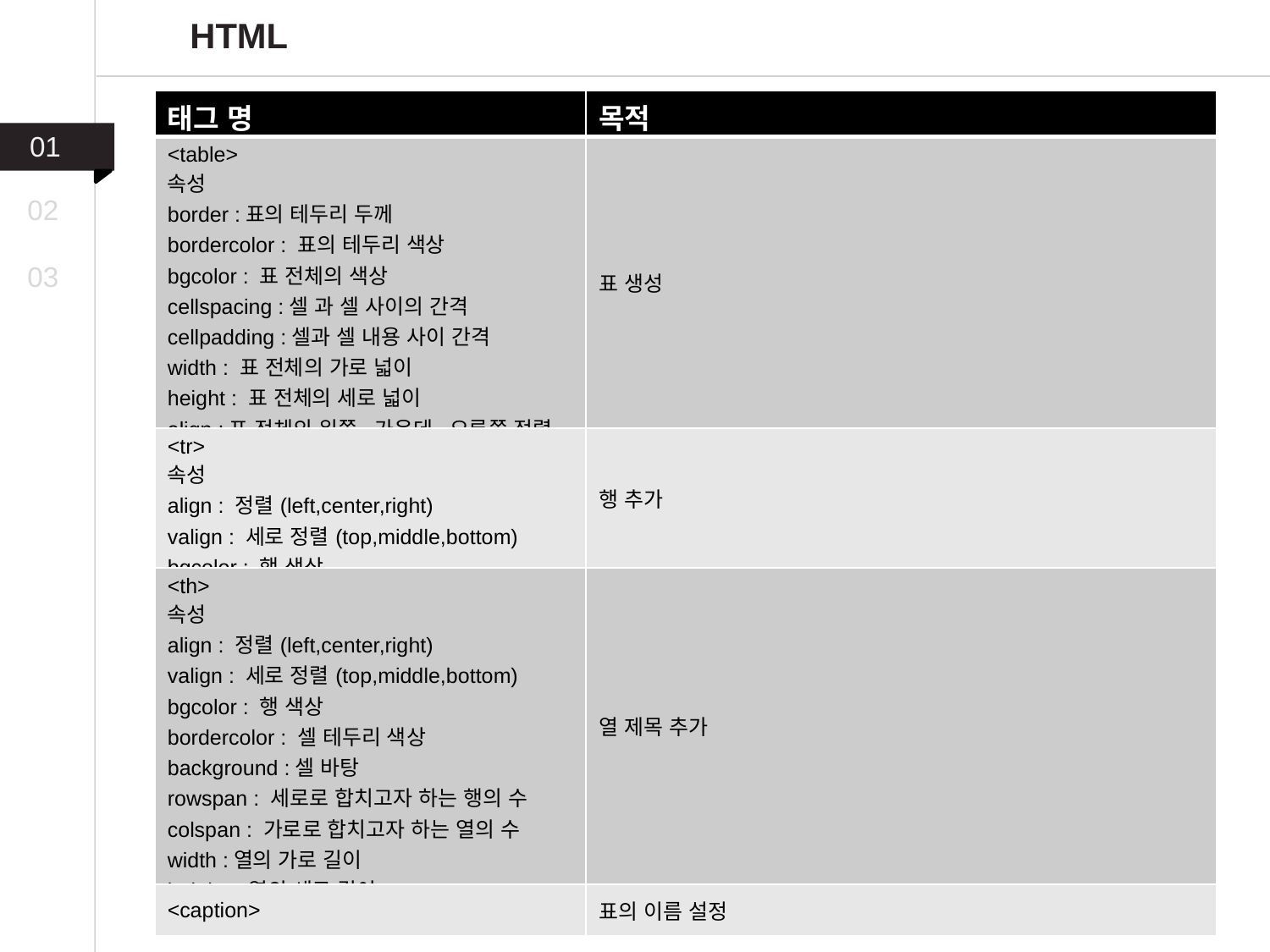

HTML
| 태그 명 | 목적 |
| --- | --- |
| <table> 속성 border :표의 테두리 두께 bordercolor : 표의 테두리 색상 bgcolor : 표 전체의 색상 cellspacing :셀 과 셀 사이의 간격 cellpadding :셀과 셀 내용 사이 간격 width : 표 전체의 가로 넓이 height : 표 전체의 세로 넓이 align :표 전체의 왼쪽,가운데,오른쪽 정렬 (left,right,center) | 표 생성 |
| <tr> 속성 align : 정렬(left,center,right) valign : 세로 정렬(top,middle,bottom) bgcolor : 행 색상 | 행 추가 |
| <th> 속성 align : 정렬(left,center,right) valign : 세로 정렬(top,middle,bottom) bgcolor : 행 색상 bordercolor : 셀 테두리 색상 background :셀 바탕 rowspan : 세로로 합치고자 하는 행의 수 colspan : 가로로 합치고자 하는 열의 수 width :열의 가로 길이 height : 열의 세로 길이 | 열 제목 추가 |
| <caption> | 표의 이름 설정 |
01

02
03